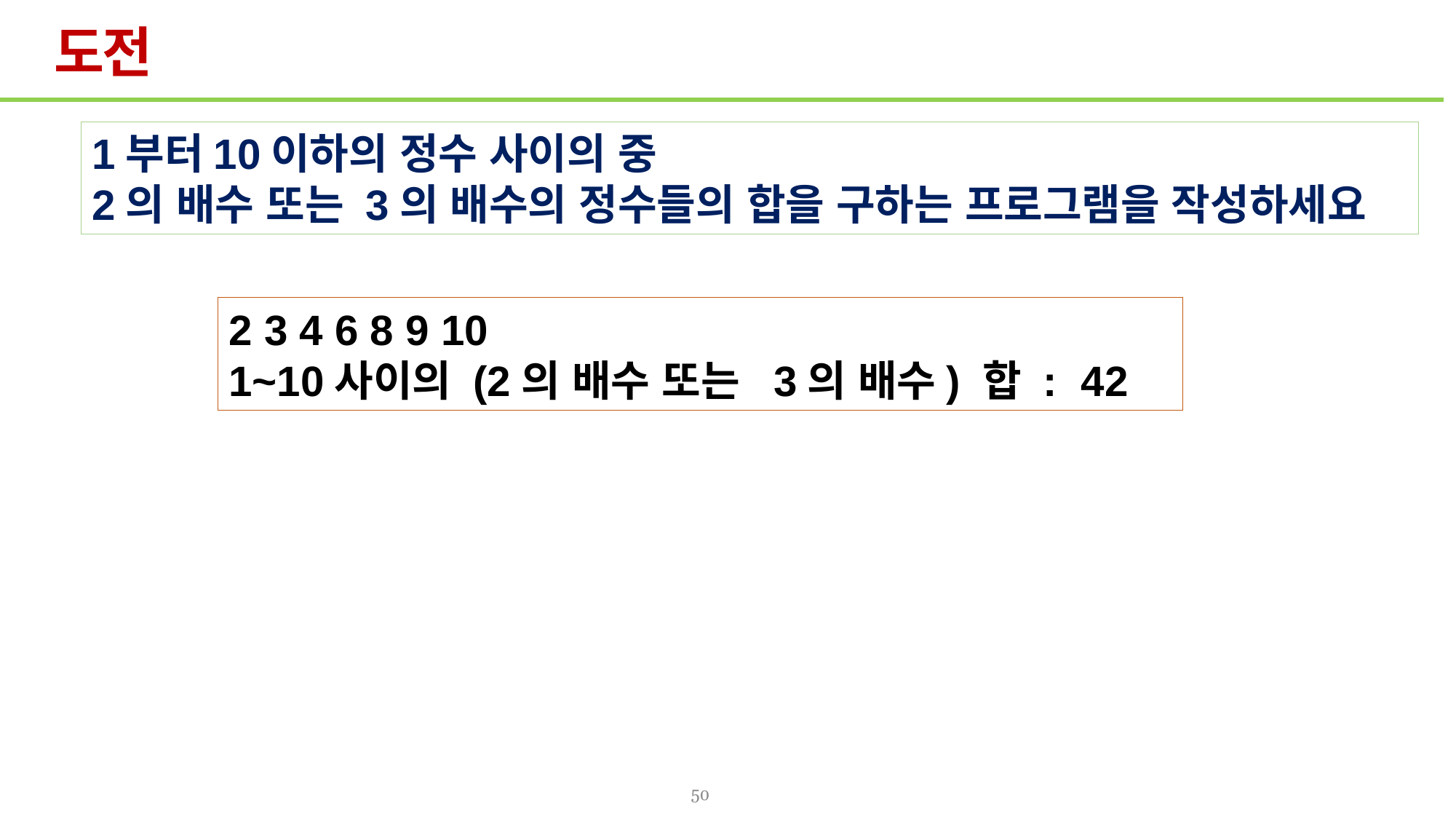

# 도전
1부터10이하의 정수 사이의 중
2의 배수 또는 3의 배수의 정수들의 합을 구하는 프로그램을 작성하세요
2 3 4 6 8 9 10
1~10사이의 (2의 배수 또는  3의 배수) 합 :  42
50